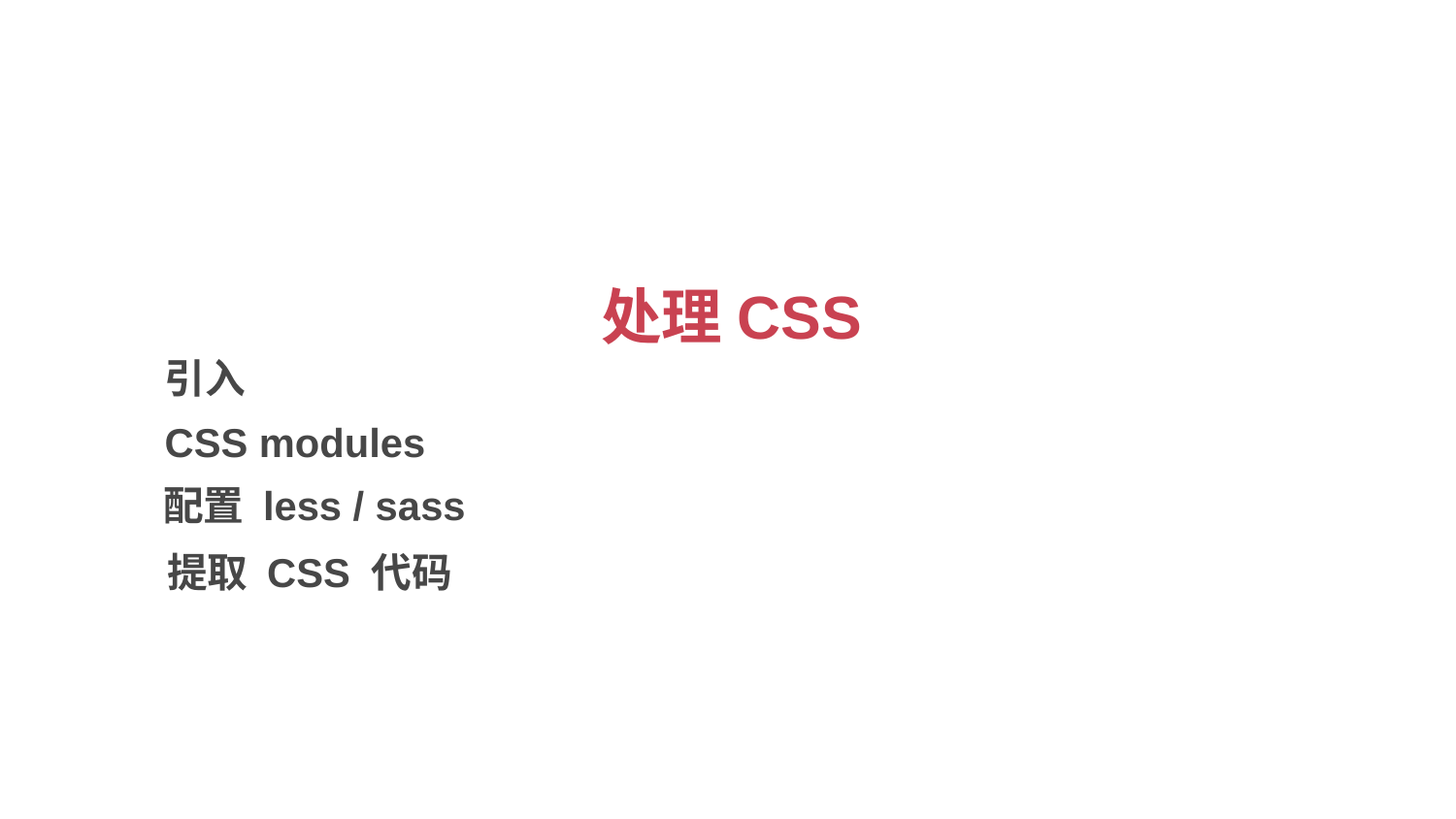

# 处理CSS
引入
CSS modules
配置 less / sass
提取 CSS 代码